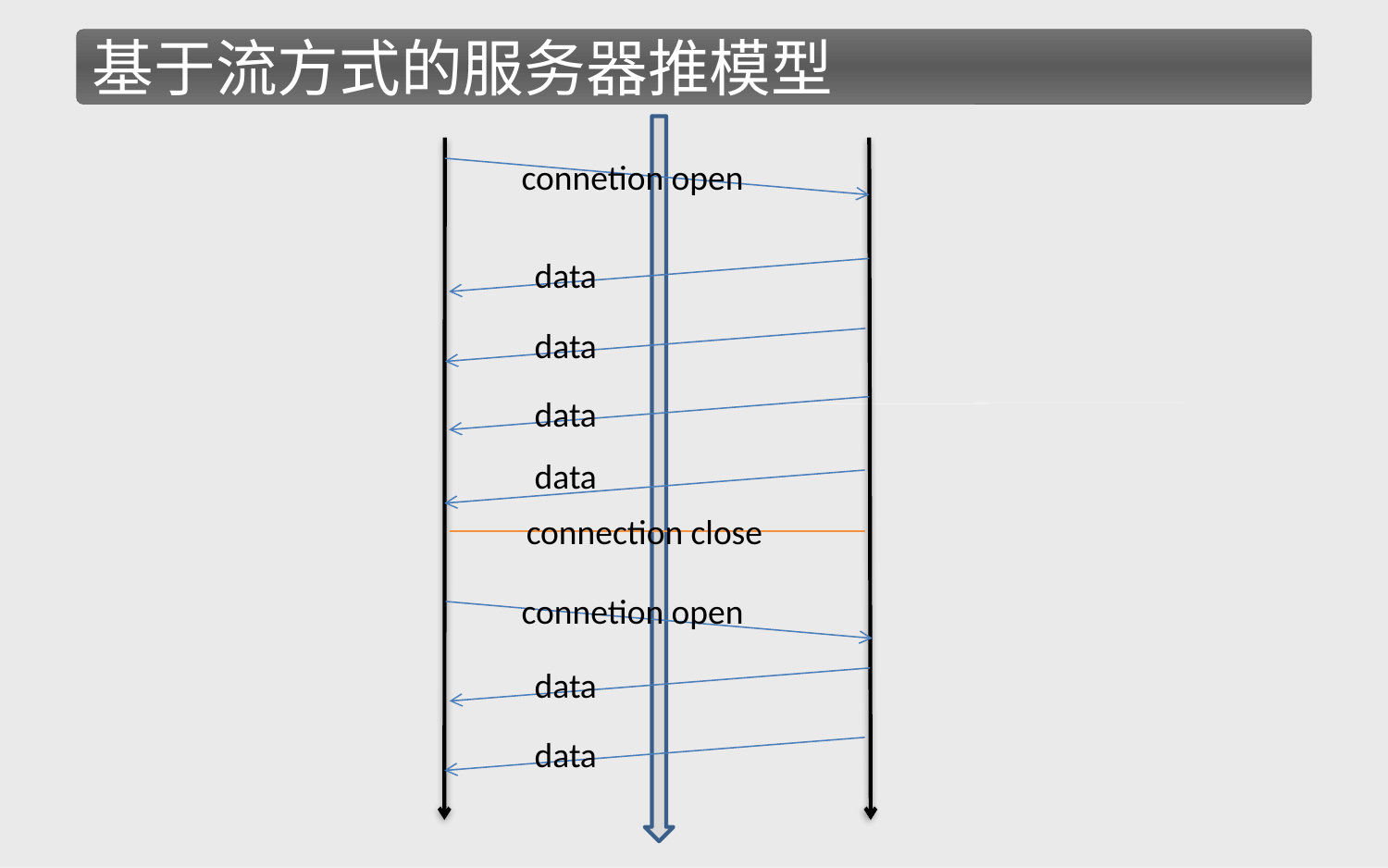

基于流方式的服务器推模型

connetion open
data
data
data
data
connection close
connetion open
data
data